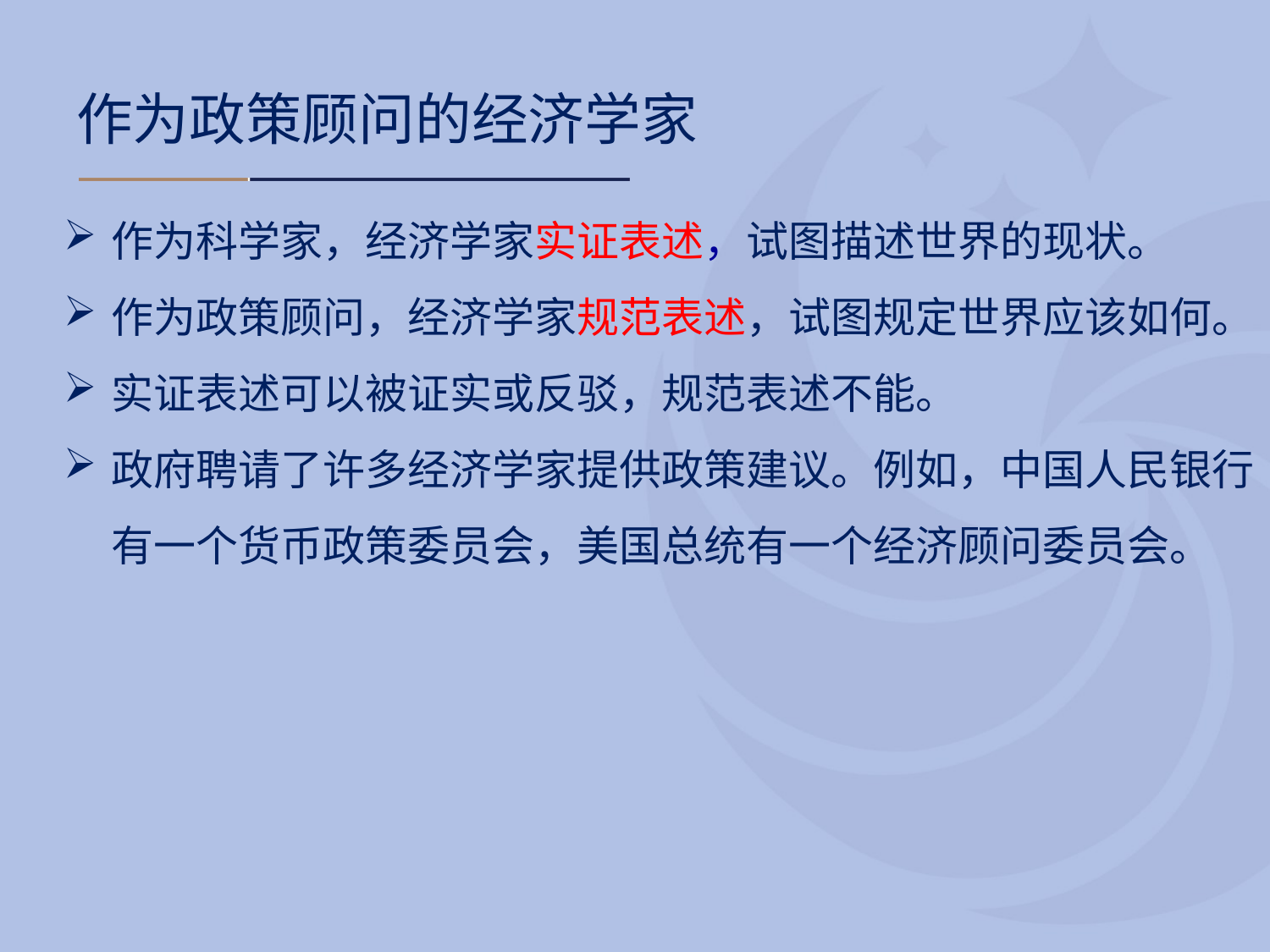

# 作为政策顾问的经济学家
作为科学家，经济学家实证表述，试图描述世界的现状。
作为政策顾问，经济学家规范表述，试图规定世界应该如何。
实证表述可以被证实或反驳，规范表述不能。
政府聘请了许多经济学家提供政策建议。例如，中国人民银行有一个货币政策委员会，美国总统有一个经济顾问委员会。